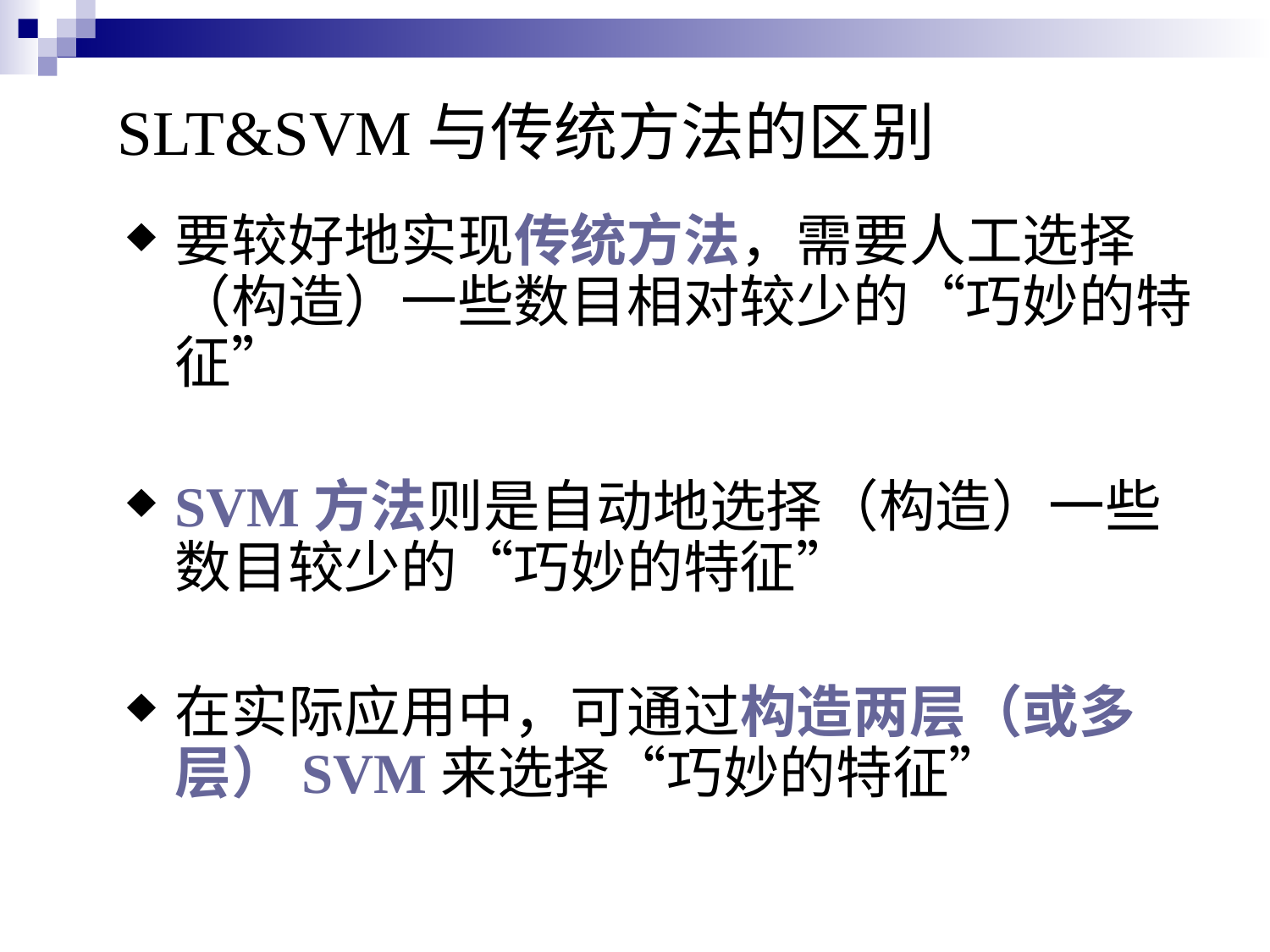

SLT&SVM与传统方法的区别
要较好地实现传统方法，需要人工选择（构造）一些数目相对较少的“巧妙的特征”

SVM方法则是自动地选择（构造）一些数目较少的“巧妙的特征”

在实际应用中，可通过构造两层（或多层）SVM来选择“巧妙的特征”